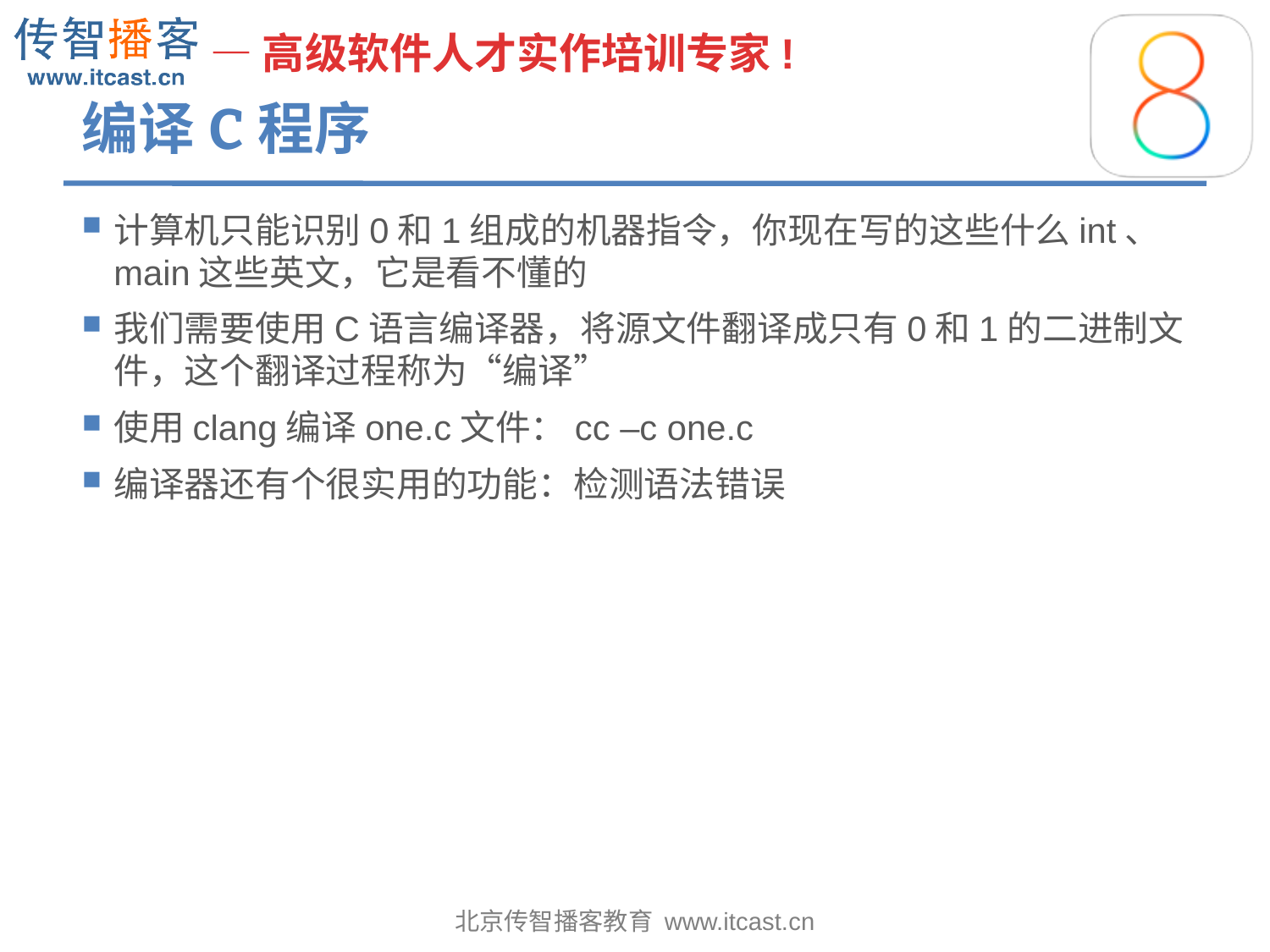

# 编译C程序
计算机只能识别0和1组成的机器指令，你现在写的这些什么int、main这些英文，它是看不懂的
我们需要使用C语言编译器，将源文件翻译成只有0和1的二进制文件，这个翻译过程称为“编译”
使用clang编译one.c文件：cc –c one.c
编译器还有个很实用的功能：检测语法错误